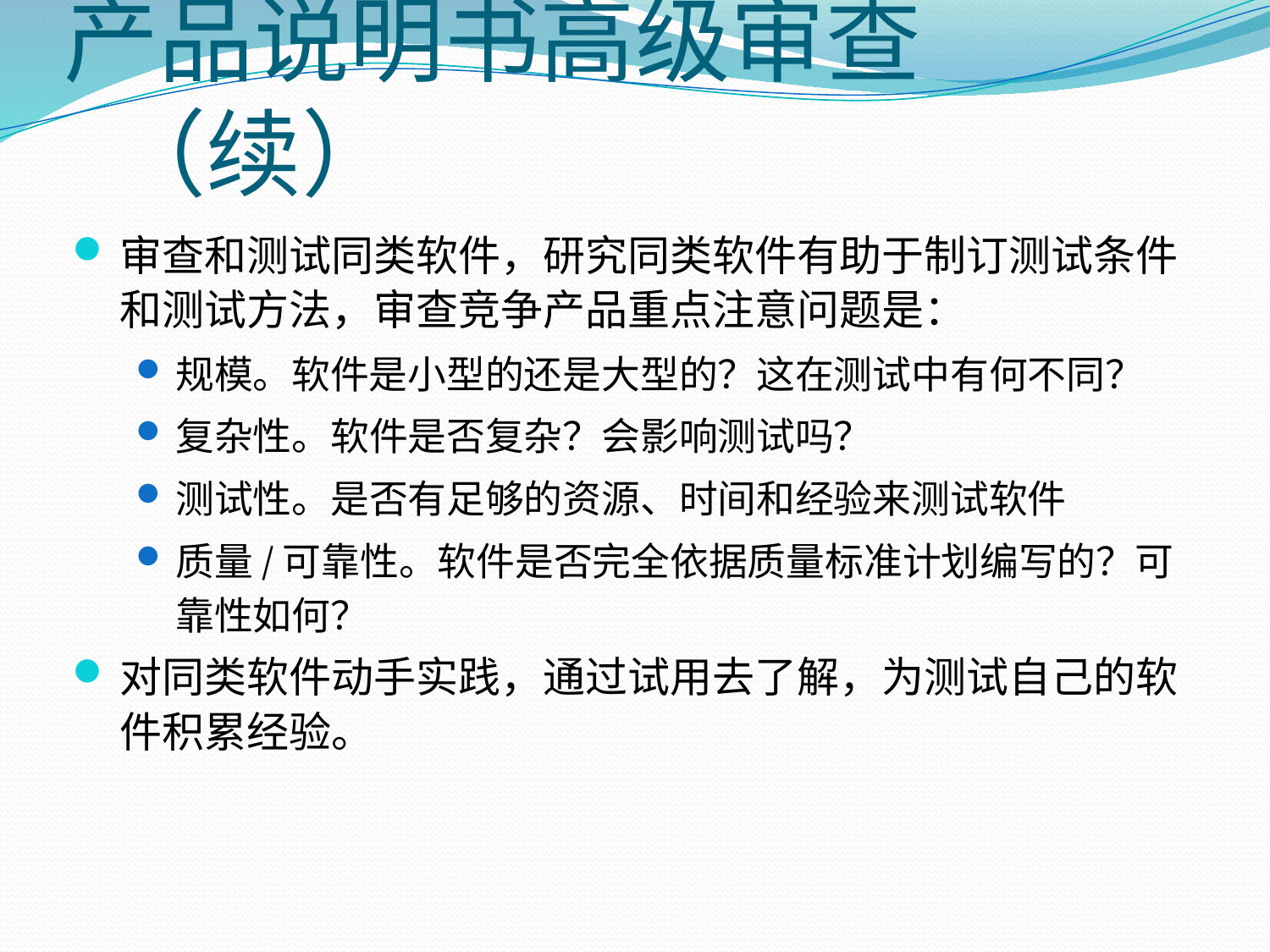

# 产品说明书高级审查（续）
审查和测试同类软件，研究同类软件有助于制订测试条件和测试方法，审查竞争产品重点注意问题是：
规模。软件是小型的还是大型的？这在测试中有何不同？
复杂性。软件是否复杂？会影响测试吗？
测试性。是否有足够的资源、时间和经验来测试软件
质量/可靠性。软件是否完全依据质量标准计划编写的？可靠性如何？
对同类软件动手实践，通过试用去了解，为测试自己的软件积累经验。